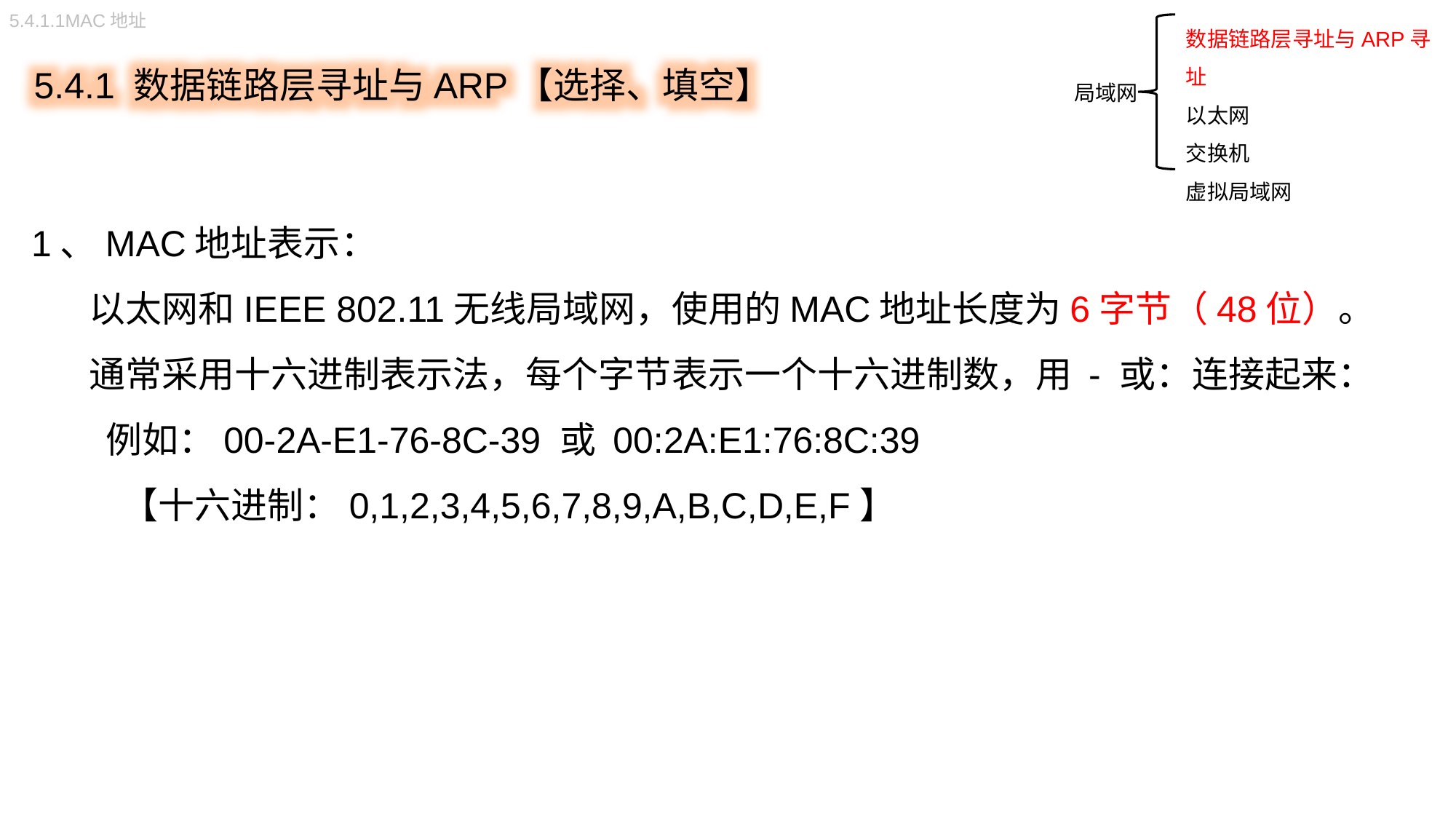

5.4.1.1MAC地址
数据链路层寻址与ARP寻址
以太网
交换机
虚拟局域网

5.4.1 数据链路层寻址与ARP【选择、填空】
局域网
1、MAC地址表示：
      以太网和IEEE 802.11无线局域网，使用的MAC地址长度为6字节（48位）。
      通常采用十六进制表示法，每个字节表示一个十六进制数，用 - 或：连接起来：
        例如：00-2A-E1-76-8C-39 或 00:2A:E1:76:8C:39
          【十六进制：0,1,2,3,4,5,6,7,8,9,A,B,C,D,E,F】